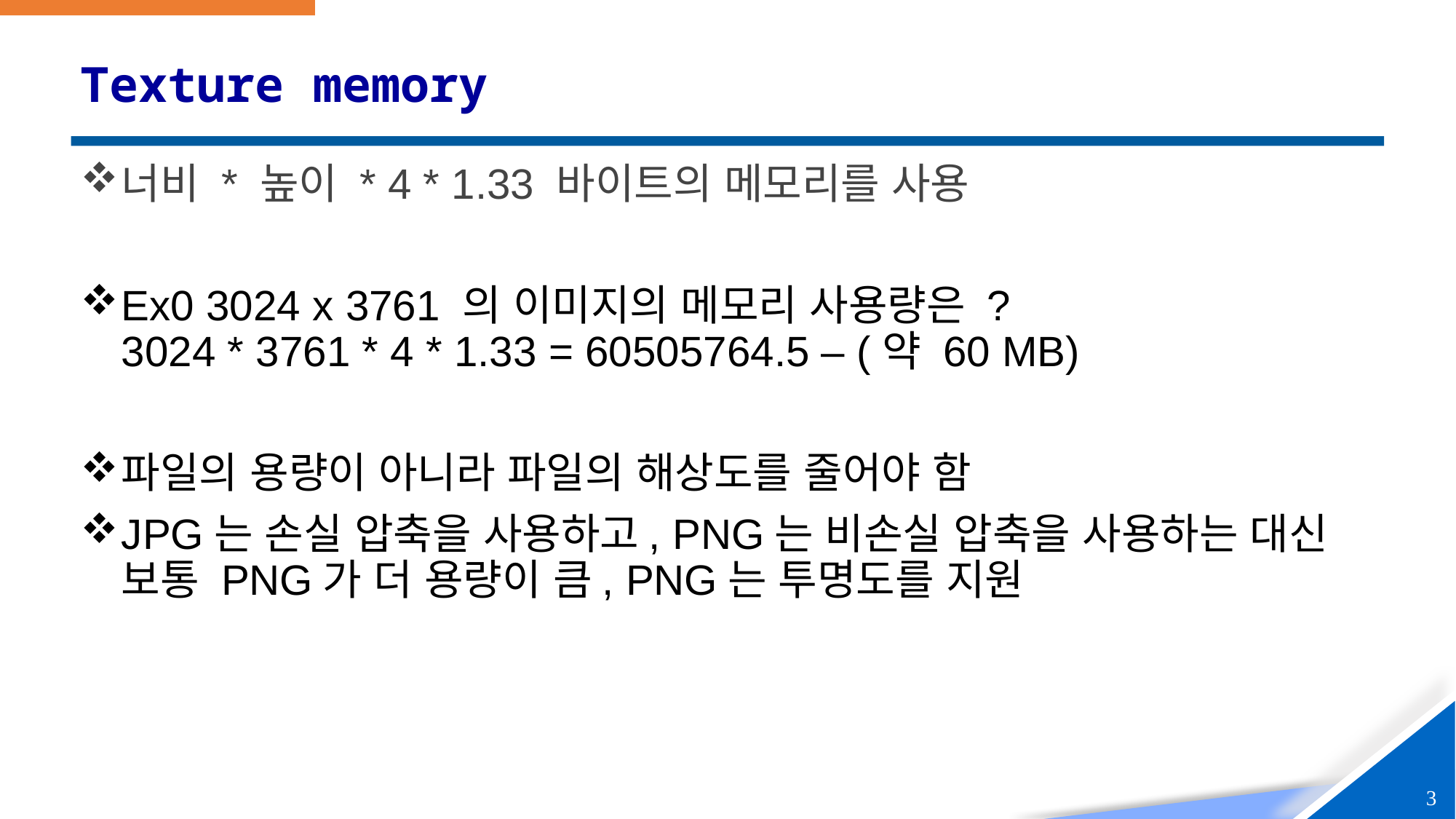

# Texture memory
너비 * 높이 * 4 * 1.33 바이트의 메모리를 사용

Ex0 3024 x 3761 의 이미지의 메모리 사용량은 ?
3024 * 3761 * 4 * 1.33 = 60505764.5 – (약 60 MB)

파일의 용량이 아니라 파일의 해상도를 줄어야 함
JPG는 손실 압축을 사용하고, PNG는 비손실 압축을 사용하는 대신 보통 PNG가 더 용량이 큼, PNG는 투명도를 지원
3